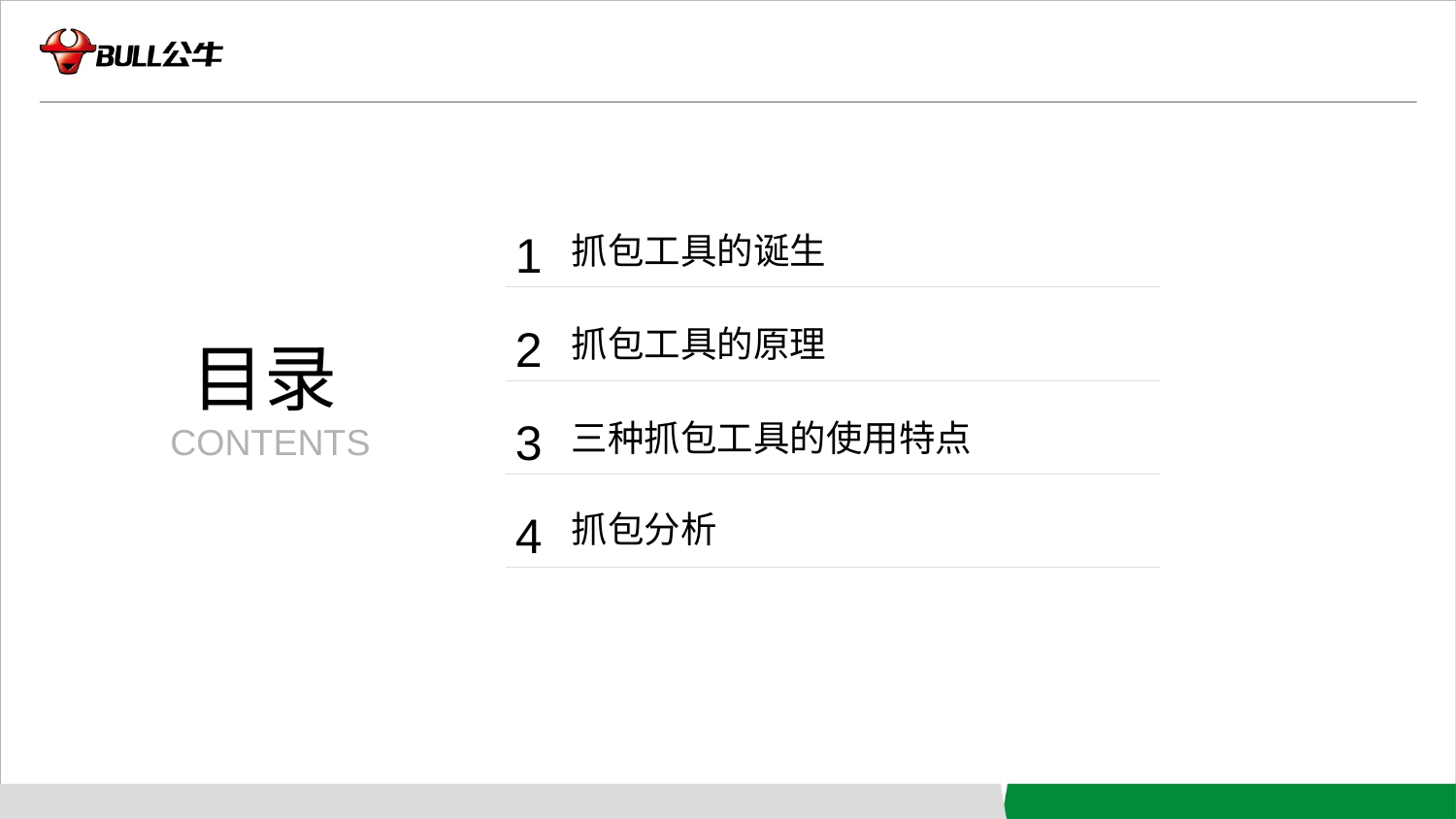

1
抓包工具的诞生
2
抓包工具的原理
目录
CONTENTS
3
三种抓包工具的使用特点
抓包分析
4